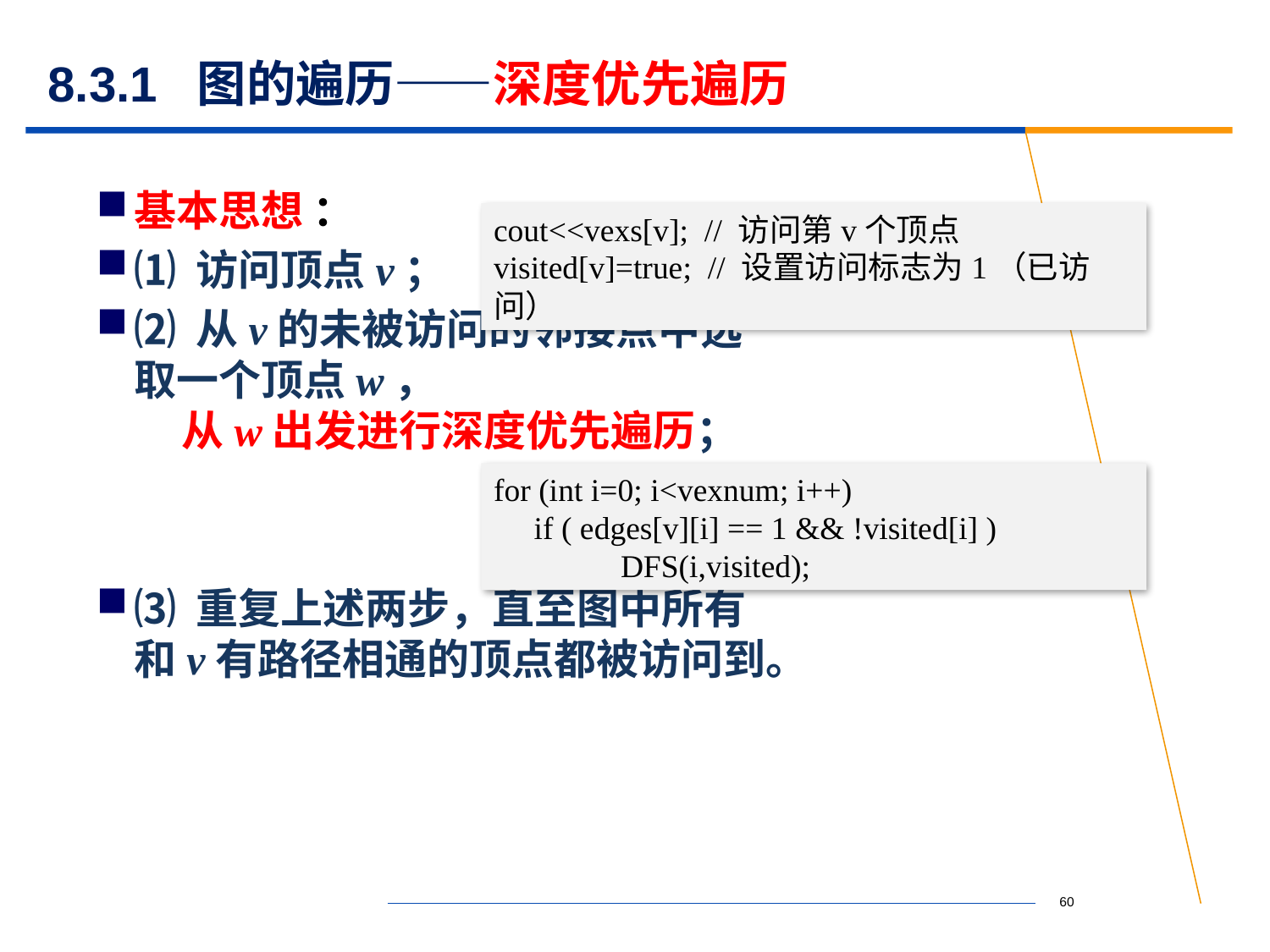

# 8.3.1  图的遍历——深度优先遍历
基本思想 ：
⑴ 访问顶点v；
⑵ 从v的未被访问的邻接点中选取一个顶点w，
     从w出发进行深度优先遍历；

⑶ 重复上述两步，直至图中所有和v有路径相通的顶点都被访问到。

cout<<vexs[v];  // 访问第v个顶点
visited[v]=true;  // 设置访问标志为1（已访问）
for (int i=0; i<vexnum; i++)
     if ( edges[v][i] == 1 && !visited[i] )
	DFS(i,visited);